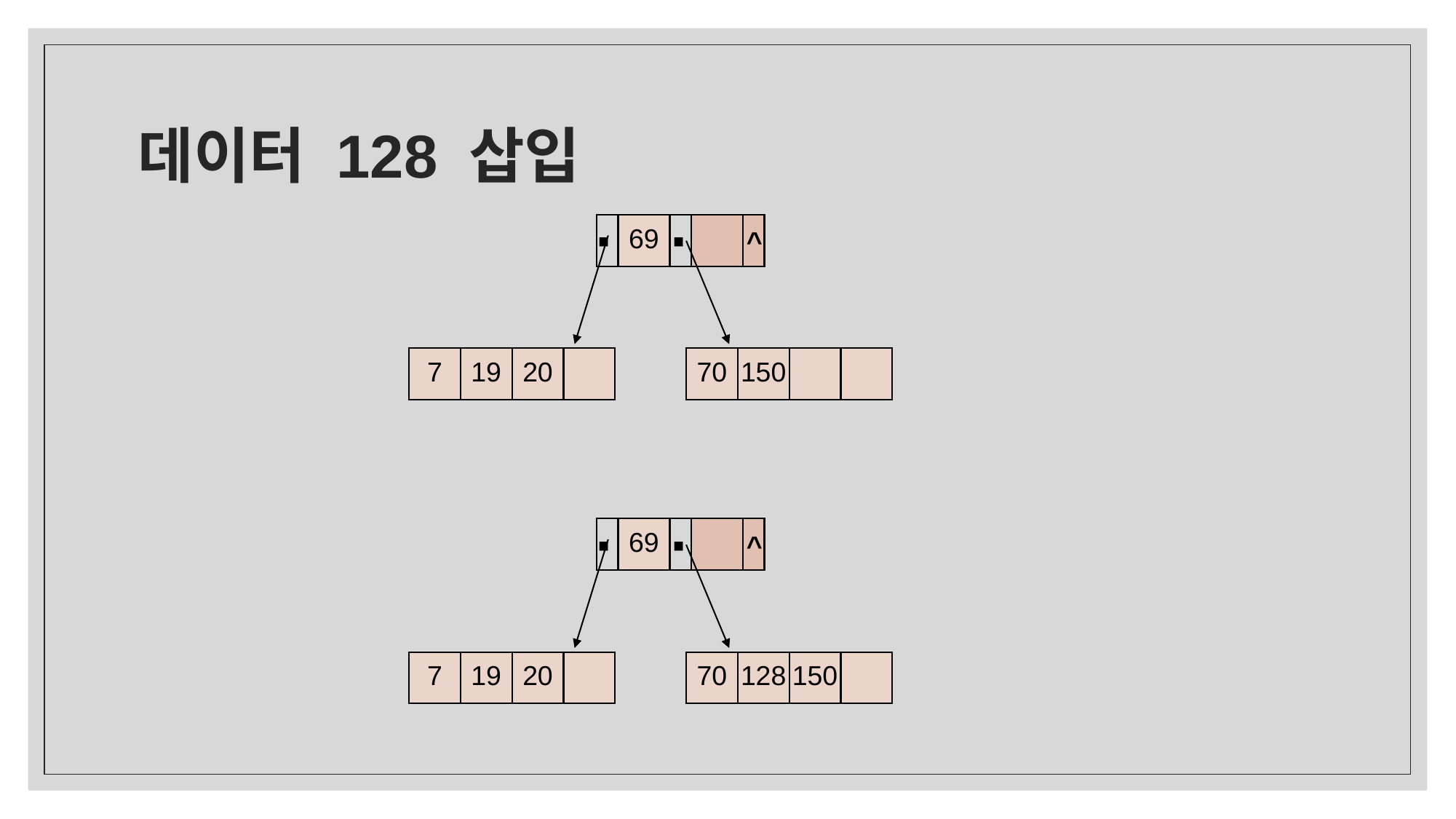

# 데이터 128 삽입
·
·

69

^

7
19
20

70
150

·
·

69

^

7
19
20

70
128
150